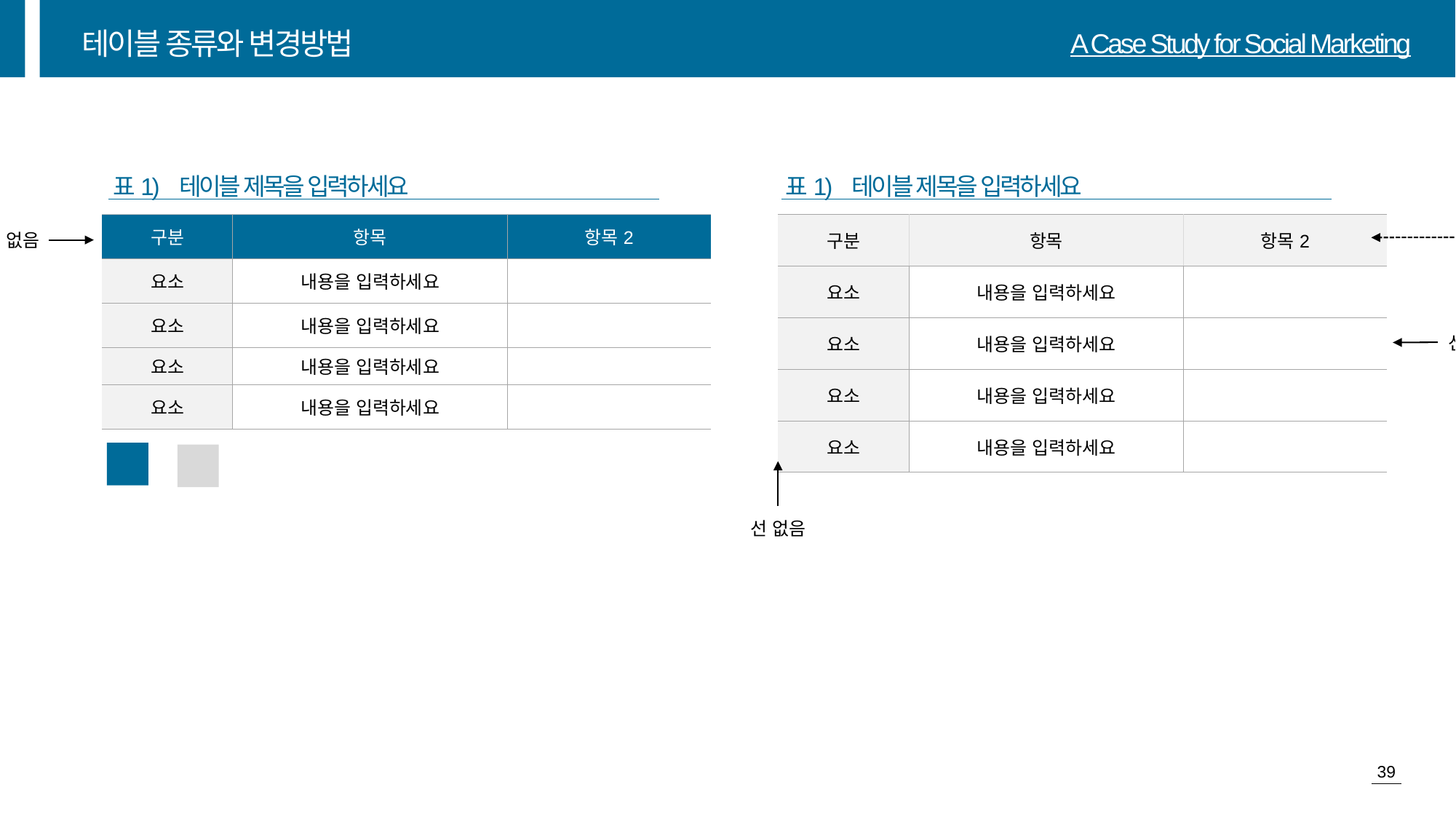

테이블 종류와 변경방법
표1)   테이블 제목을 입력하세요
표1)   테이블 제목을 입력하세요
| 구분 | 항목 | 항목2 |
| --- | --- | --- |
| 요소 | 내용을 입력하세요 |  |
| 요소 | 내용을 입력하세요 |  |
| 요소 | 내용을 입력하세요 |  |
| 요소 | 내용을 입력하세요 |  |
| 구분 | 항목 | 항목2 |
| --- | --- | --- |
| 요소 | 내용을 입력하세요 |  |
| 요소 | 내용을 입력하세요 |  |
| 요소 | 내용을 입력하세요 |  |
| 요소 | 내용을 입력하세요 |  |

표 음영 색상
선 없음

선 두께 0.5pt

선 없음